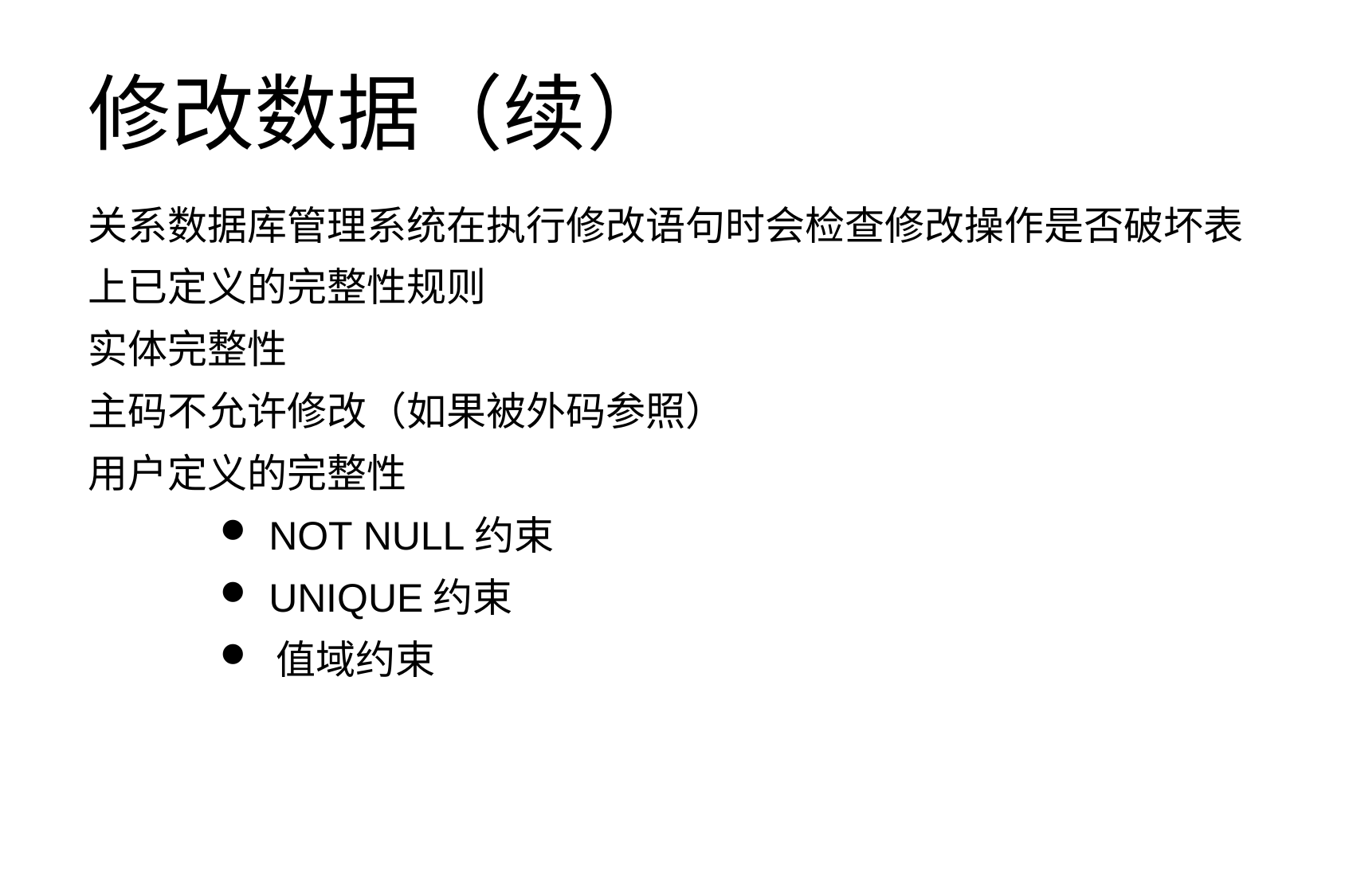

修改数据（续）
关系数据库管理系统在执行修改语句时会检查修改操作是否破坏表上已定义的完整性规则
实体完整性
主码不允许修改（如果被外码参照）
用户定义的完整性
 NOT NULL约束
 UNIQUE约束
 值域约束